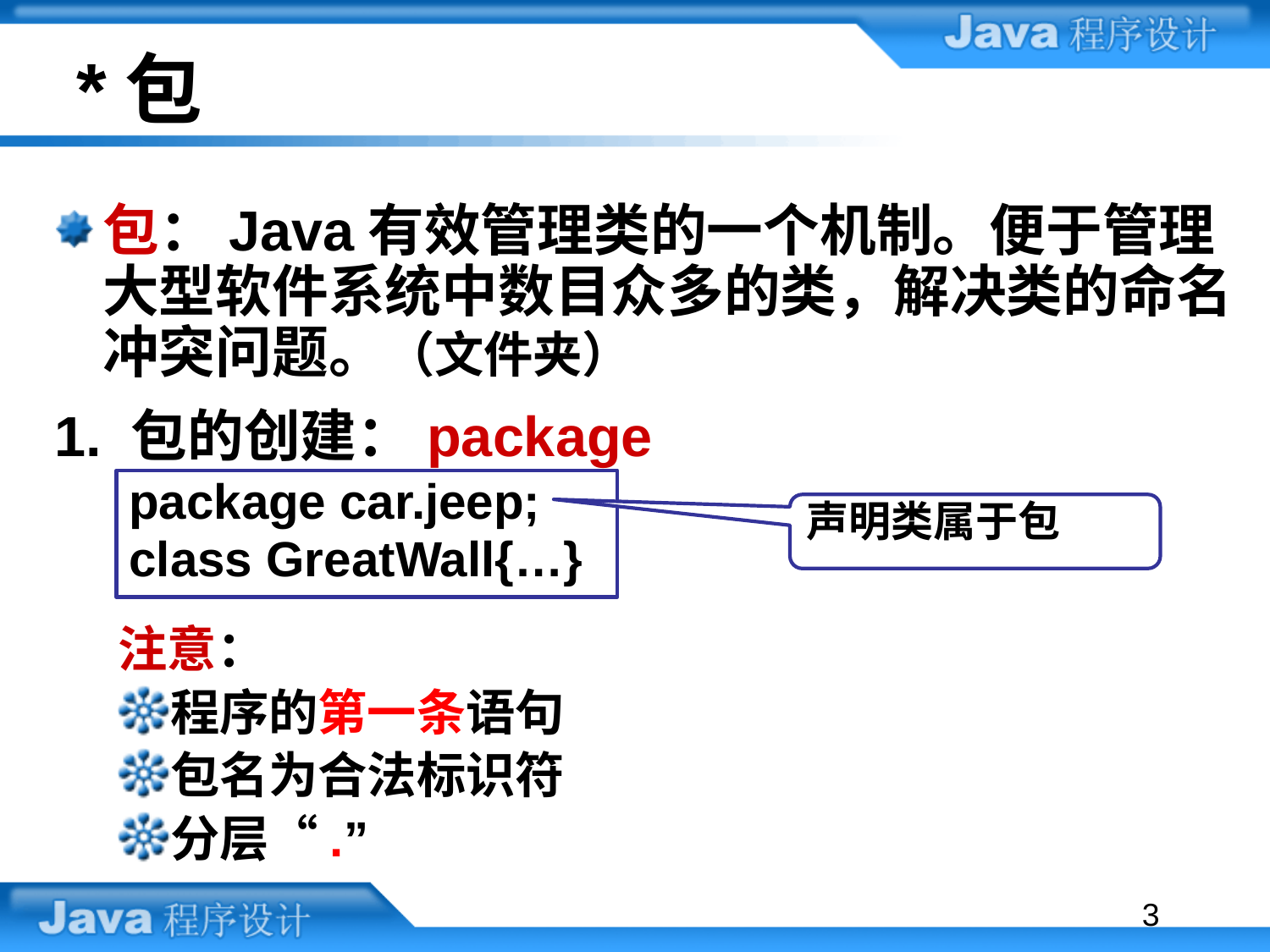

# *包
包：Java有效管理类的一个机制。便于管理大型软件系统中数目众多的类，解决类的命名冲突问题。（文件夹）
1. 包的创建：package
package car.jeep;
class GreatWall{…}
声明类属于包
注意：
程序的第一条语句
包名为合法标识符
分层“.”